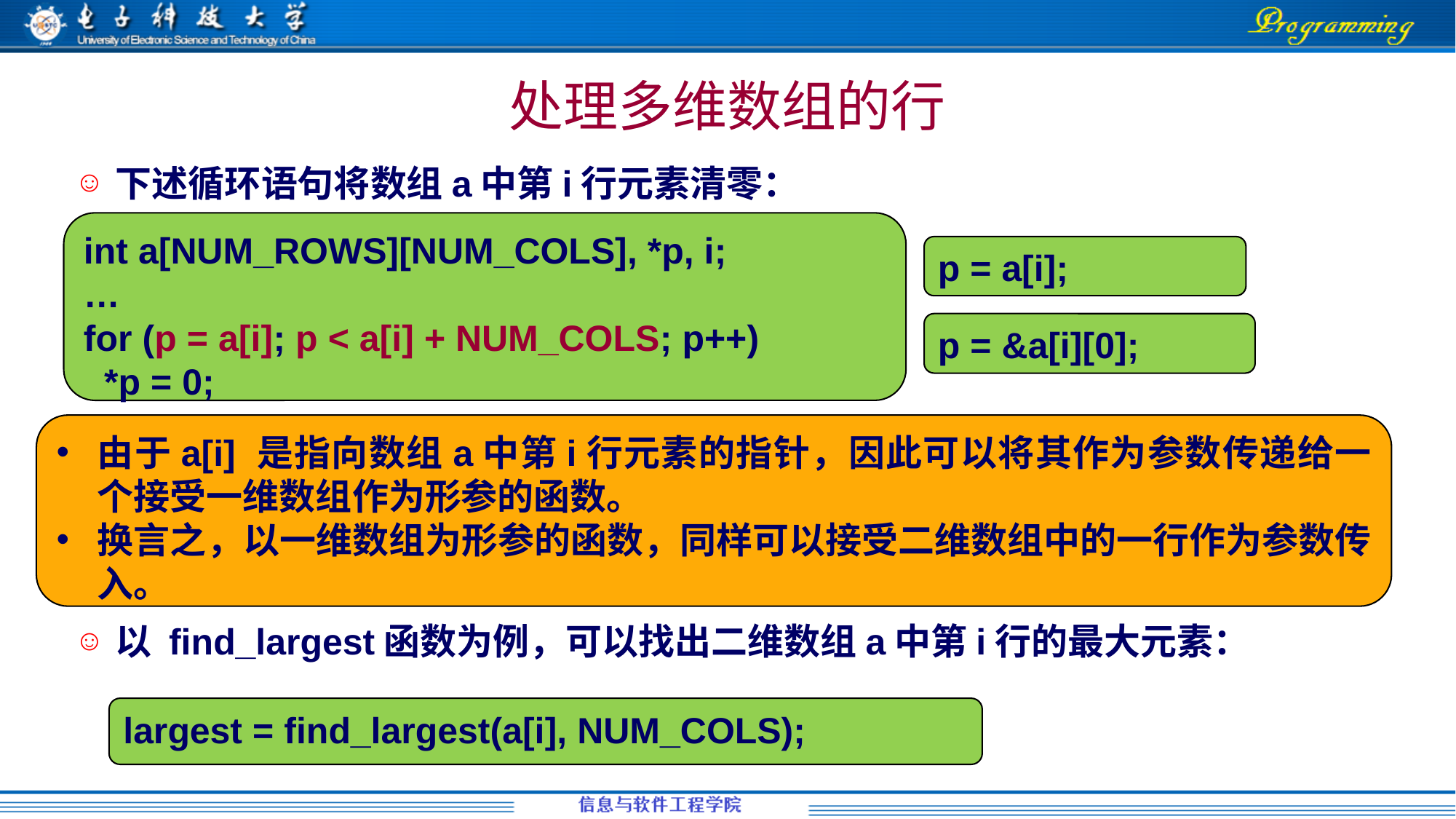

处理多维数组的行
下述循环语句将数组a中第i行元素清零：

以 find_largest函数为例，可以找出二维数组a中第i行的最大元素：
int a[NUM_ROWS][NUM_COLS], *p, i;
…
for (p = a[i]; p < a[i] + NUM_COLS; p++)
  *p = 0;
p = a[i];
p = &a[i][0];
由于a[i] 是指向数组a中第i行元素的指针，因此可以将其作为参数传递给一个接受一维数组作为形参的函数。
换言之，以一维数组为形参的函数，同样可以接受二维数组中的一行作为参数传入。
largest = find_largest(a[i], NUM_COLS);